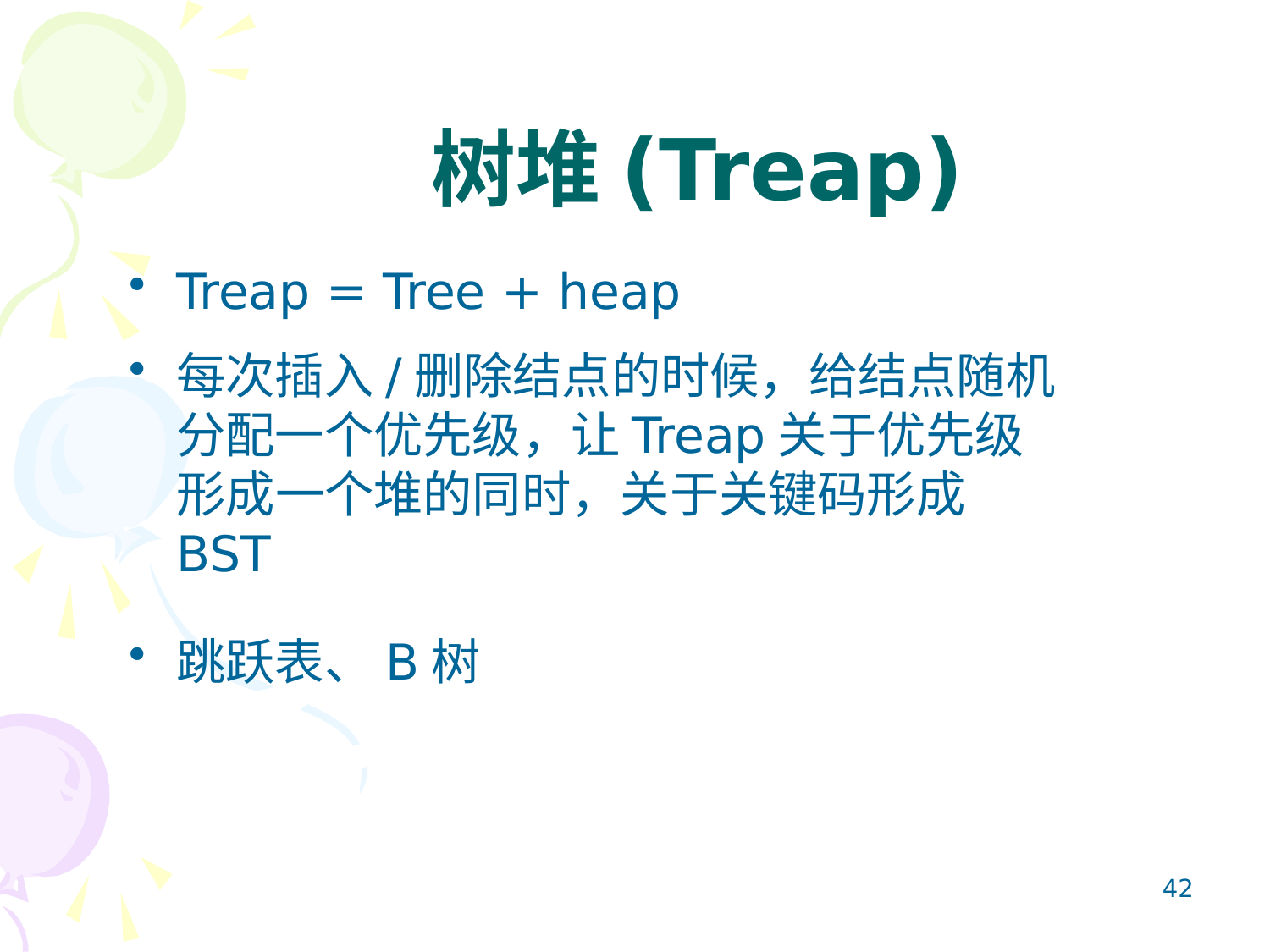

树堆(Treap)
Treap = Tree + heap
每次插入/删除结点的时候，给结点随机分配一个优先级，让Treap关于优先级形成一个堆的同时，关于关键码形成BST
跳跃表、B树
42